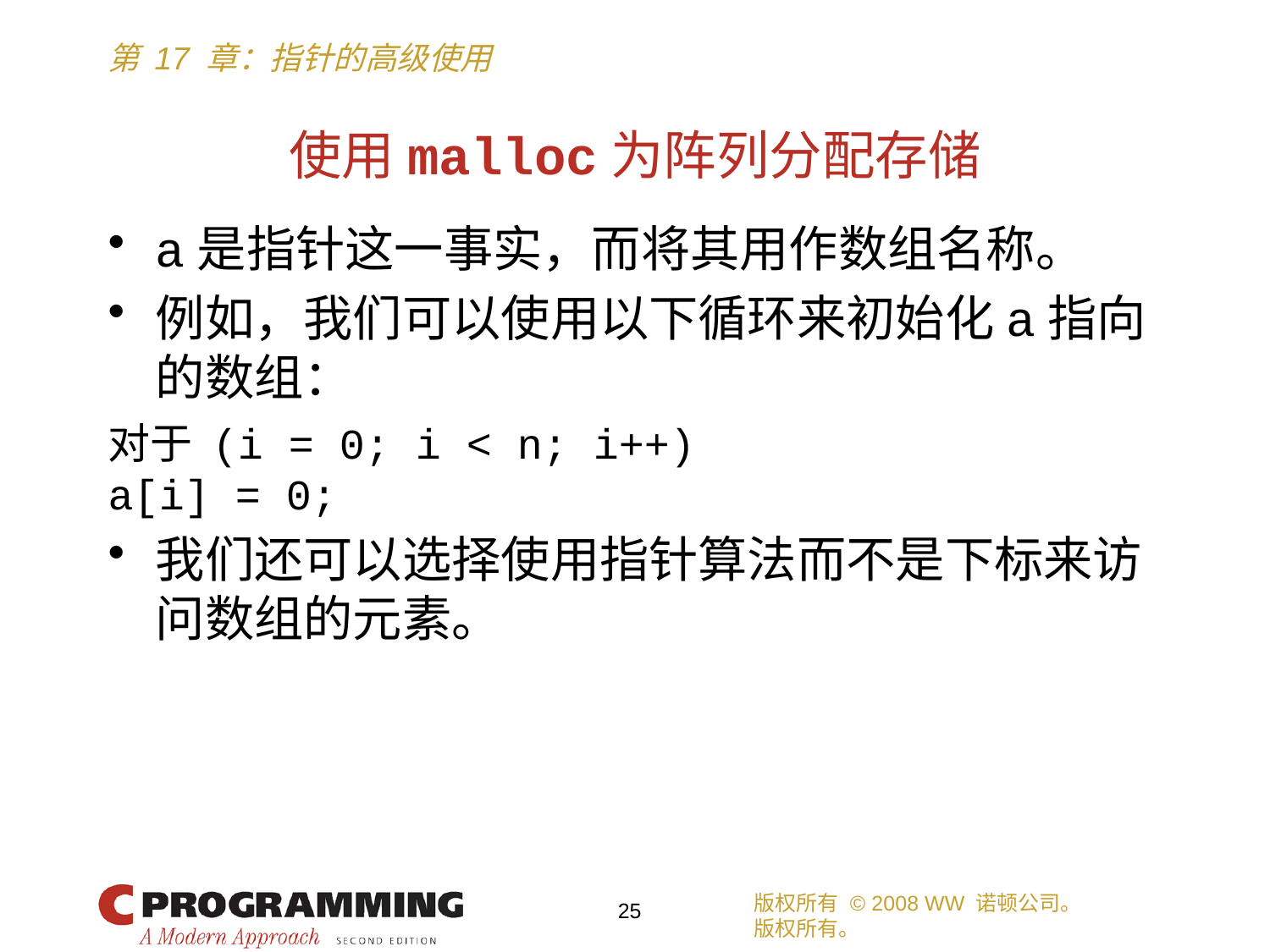

# 使用malloc为阵列分配存储
a是指针这一事实，而将其用作数组名称。
例如，我们可以使用以下循环来初始化a指向的数组：
对于 (i = 0; i < n; i++)
a[i] = 0;
我们还可以选择使用指针算法而不是下标来访问数组的元素。
版权所有 © 2008 WW 诺顿公司。
版权所有。
25